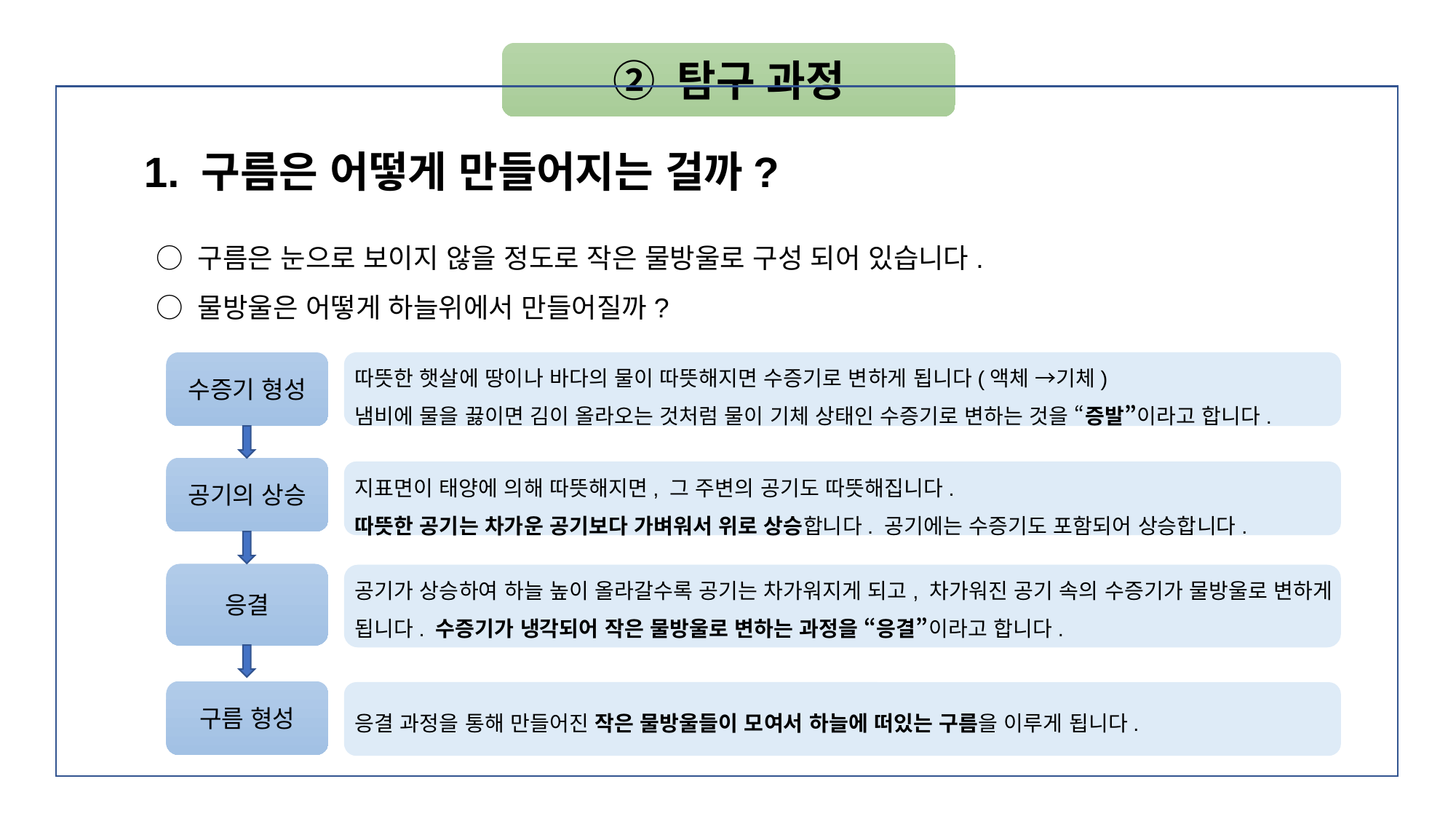

② 탐구 과정

1. 구름은 어떻게 만들어지는 걸까?
○ 구름은 눈으로 보이지 않을 정도로 작은 물방울로 구성 되어 있습니다.
○ 물방울은 어떻게 하늘위에서 만들어질까?
따뜻한 햇살에 땅이나 바다의 물이 따뜻해지면 수증기로 변하게 됩니다(액체 →기체)
냄비에 물을 끓이면 김이 올라오는 것처럼 물이 기체 상태인 수증기로 변하는 것을 “증발”이라고 합니다.
수증기 형성

지표면이 태양에 의해 따뜻해지면, 그 주변의 공기도 따뜻해집니다.
따뜻한 공기는 차가운 공기보다 가벼워서 위로 상승합니다. 공기에는 수증기도 포함되어 상승합니다.
공기의 상승

공기가 상승하여 하늘 높이 올라갈수록 공기는 차가워지게 되고, 차가워진 공기 속의 수증기가 물방울로 변하게 됩니다. 수증기가 냉각되어 작은 물방울로 변하는 과정을 “응결”이라고 합니다.
응결

구름 형성

응결 과정을 통해 만들어진 작은 물방울들이 모여서 하늘에 떠있는 구름을 이루게 됩니다.